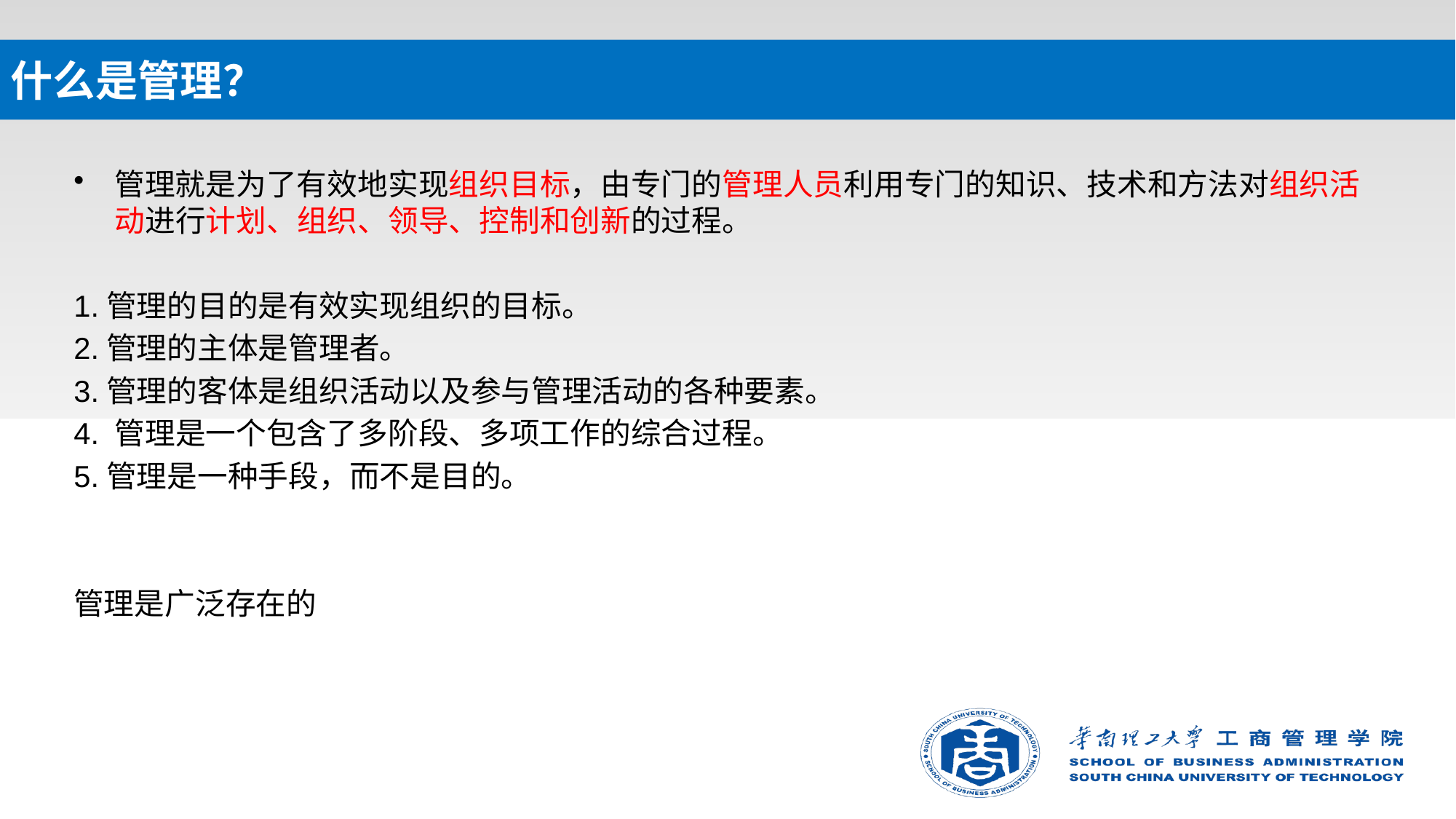

# 什么是管理？
管理就是为了有效地实现组织目标，由专门的管理人员利用专门的知识、技术和方法对组织活动进行计划、组织、领导、控制和创新的过程。

1.管理的目的是有效实现组织的目标。
2.管理的主体是管理者。
3.管理的客体是组织活动以及参与管理活动的各种要素。
4. 管理是一个包含了多阶段、多项工作的综合过程。
5.管理是一种手段，而不是目的。

管理是广泛存在的